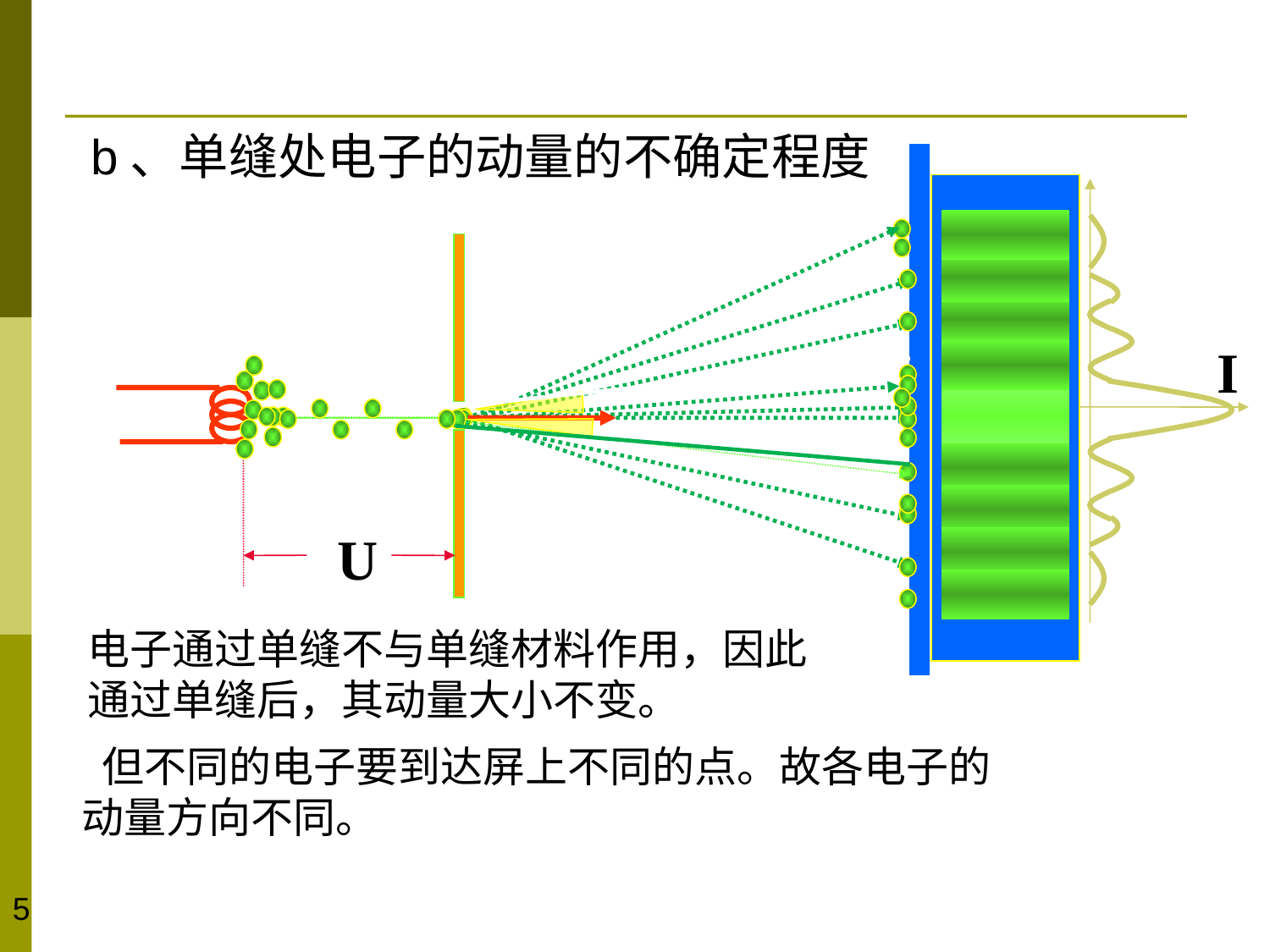

b、单缝处电子的动量的不确定程度

I

U

电子通过单缝不与单缝材料作用，因此通过单缝后，其动量大小不变。
 但不同的电子要到达屏上不同的点。故各电子的动量方向不同。
5